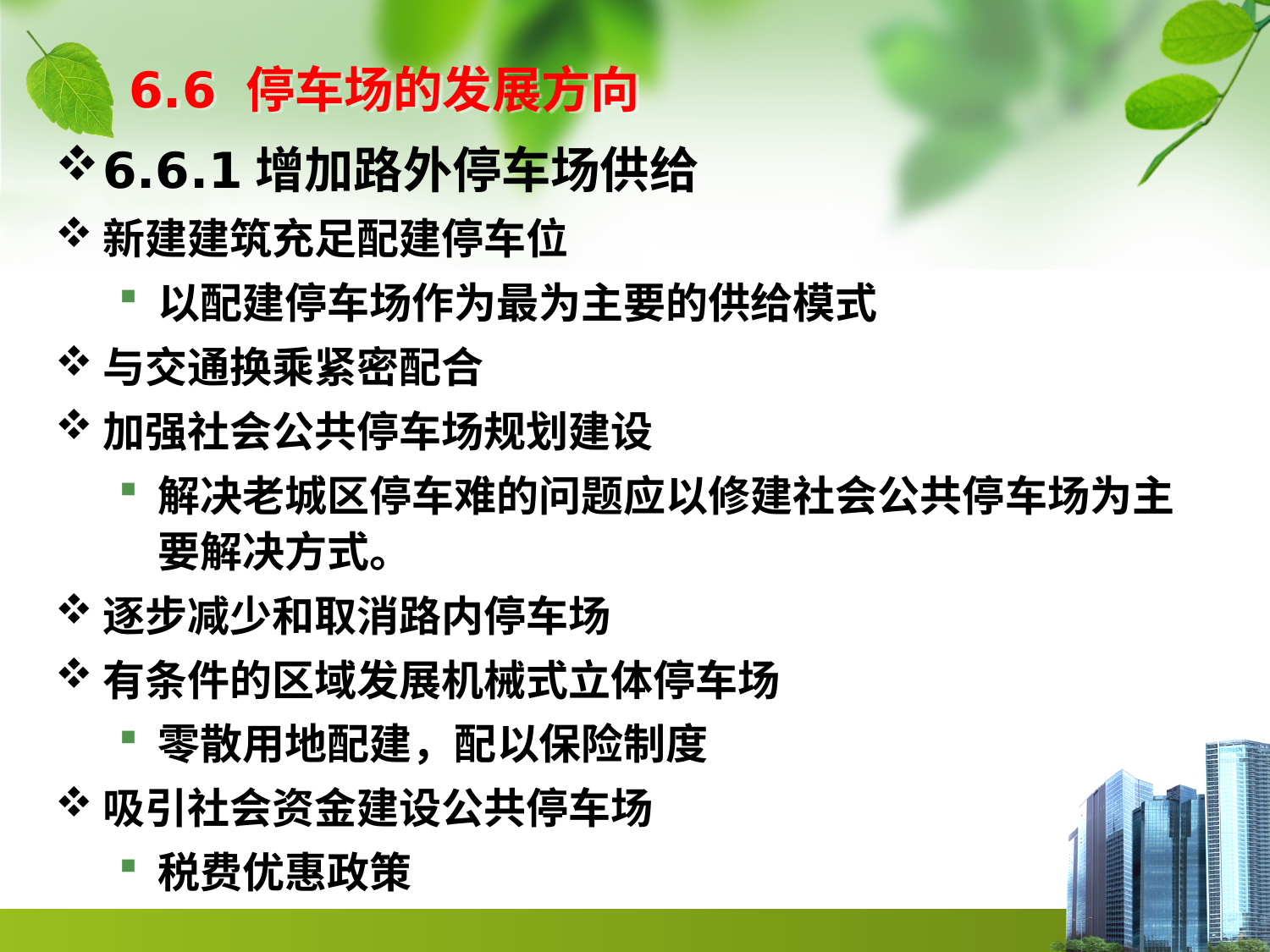

# 6.6 停车场的发展方向
6.6.1增加路外停车场供给
新建建筑充足配建停车位
以配建停车场作为最为主要的供给模式
与交通换乘紧密配合
加强社会公共停车场规划建设
解决老城区停车难的问题应以修建社会公共停车场为主要解决方式。
逐步减少和取消路内停车场
有条件的区域发展机械式立体停车场
零散用地配建，配以保险制度
吸引社会资金建设公共停车场
税费优惠政策